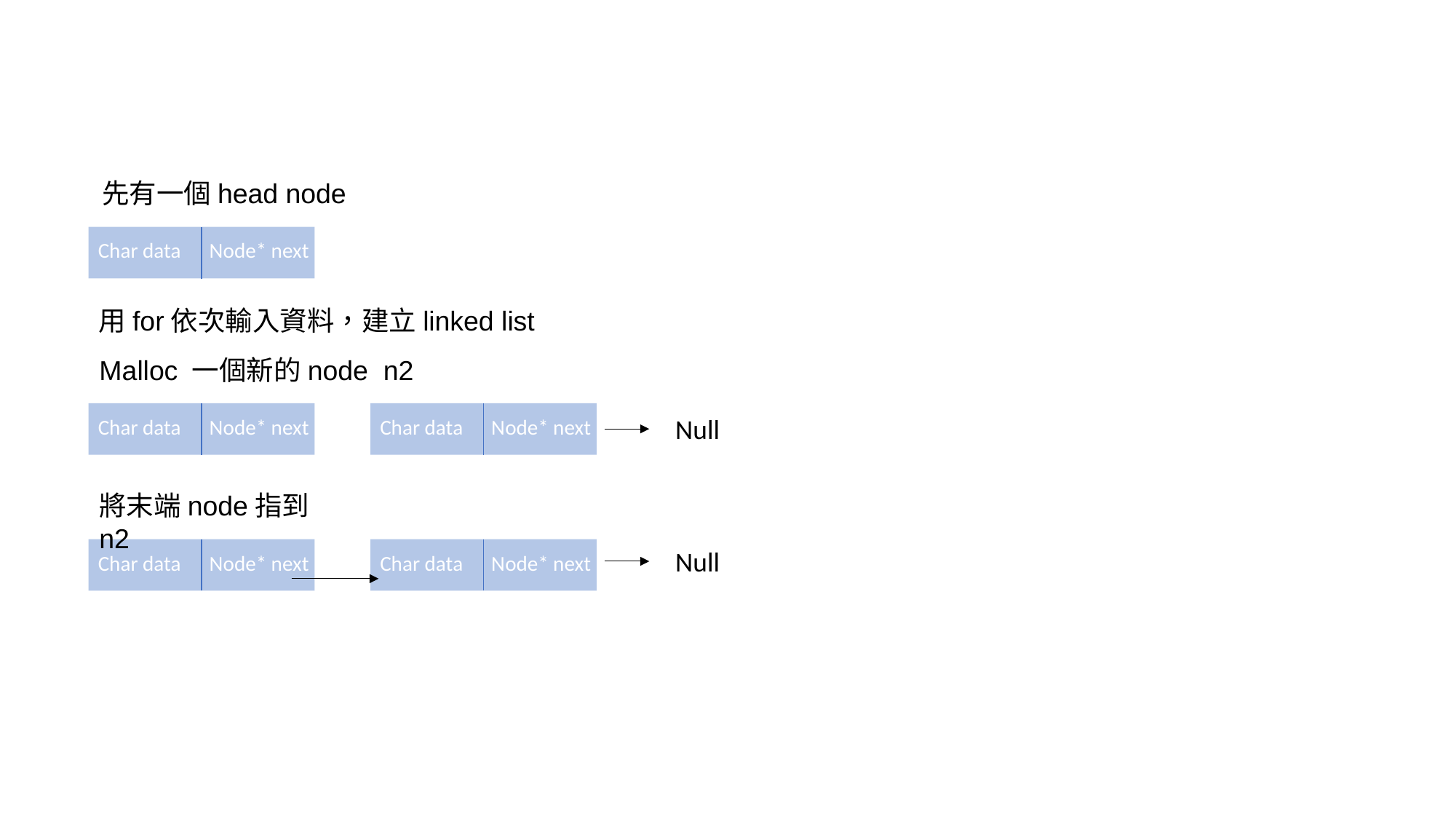

先有一個head node
  Char data      Node* next
用for依次輸入資料，建立linked list
Malloc 一個新的node  n2
  Char data      Node* next
  Char data      Node* next
Null
將末端node指到 n2
  Char data      Node* next
  Char data      Node* next
Null